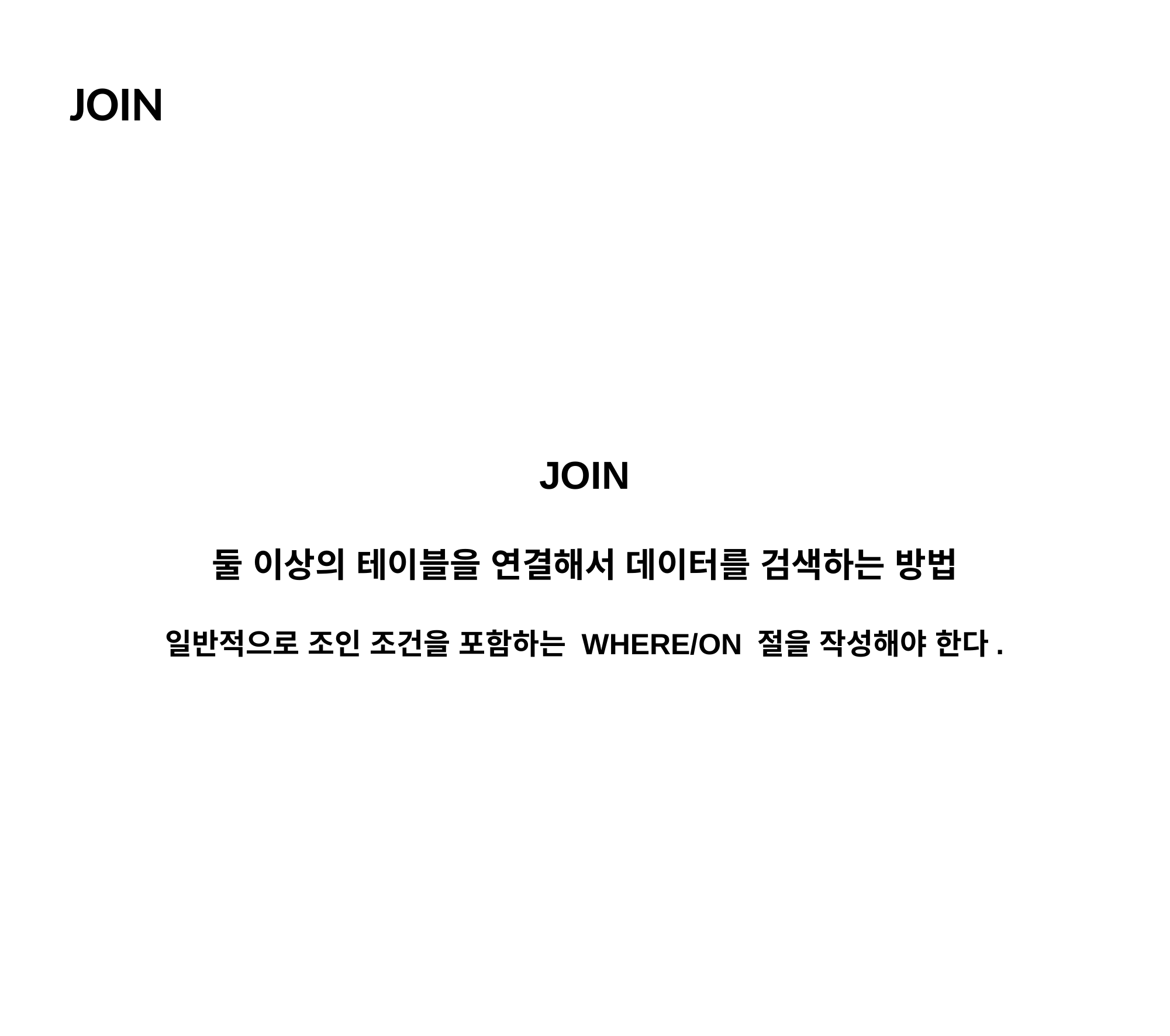

JOIN
JOIN

둘 이상의 테이블을 연결해서 데이터를 검색하는 방법

일반적으로 조인 조건을 포함하는 WHERE/ON 절을 작성해야 한다.